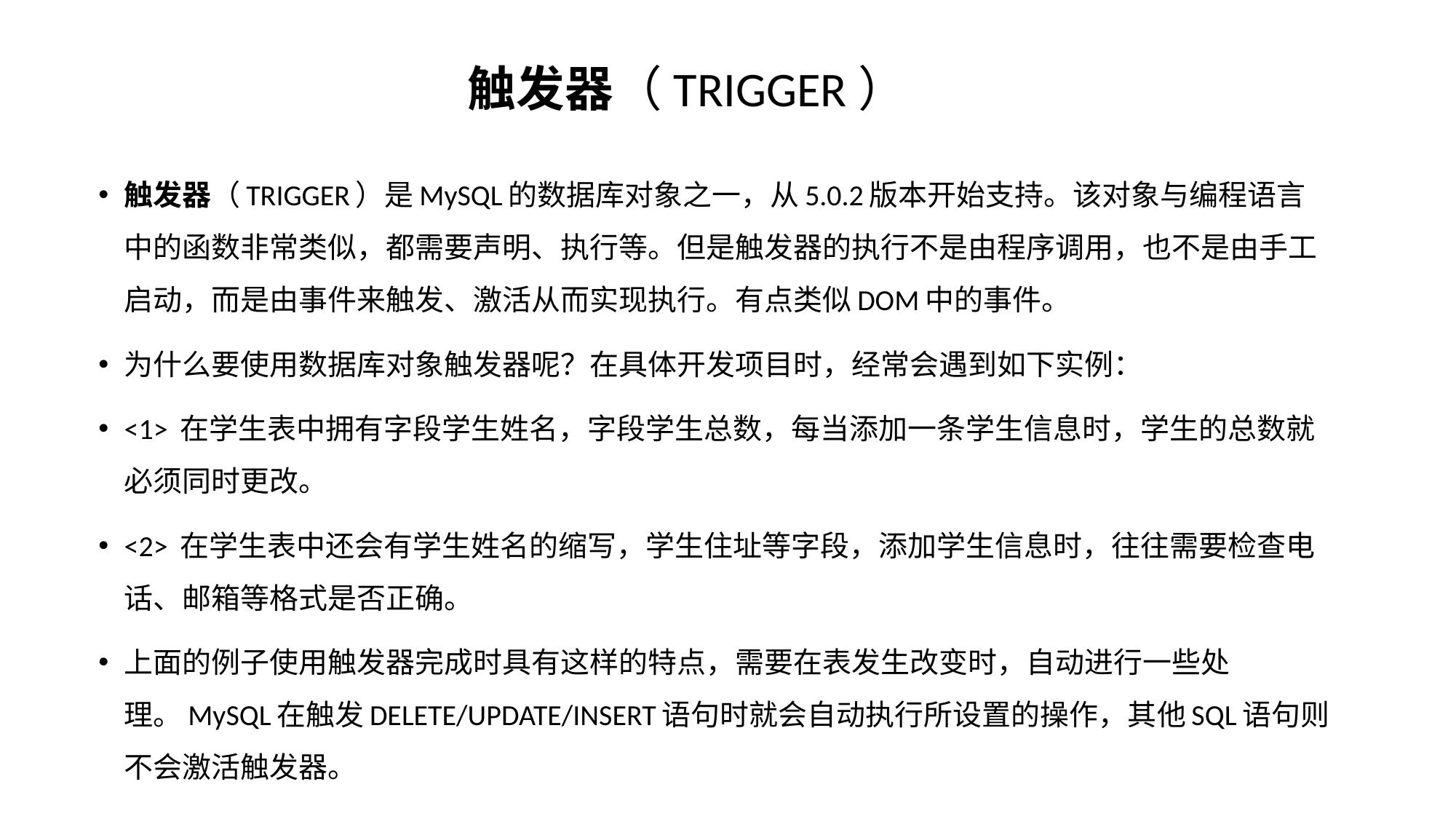

触发器（TRIGGER）
触发器（TRIGGER）是MySQL的数据库对象之一，从5.0.2版本开始支持。该对象与编程语言中的函数非常类似，都需要声明、执行等。但是触发器的执行不是由程序调用，也不是由手工启动，而是由事件来触发、激活从而实现执行。有点类似DOM中的事件。
为什么要使用数据库对象触发器呢？在具体开发项目时，经常会遇到如下实例：
<1> 在学生表中拥有字段学生姓名，字段学生总数，每当添加一条学生信息时，学生的总数就必须同时更改。
<2> 在学生表中还会有学生姓名的缩写，学生住址等字段，添加学生信息时，往往需要检查电话、邮箱等格式是否正确。
上面的例子使用触发器完成时具有这样的特点，需要在表发生改变时，自动进行一些处理。MySQL在触发DELETE/UPDATE/INSERT语句时就会自动执行所设置的操作，其他SQL语句则不会激活触发器。